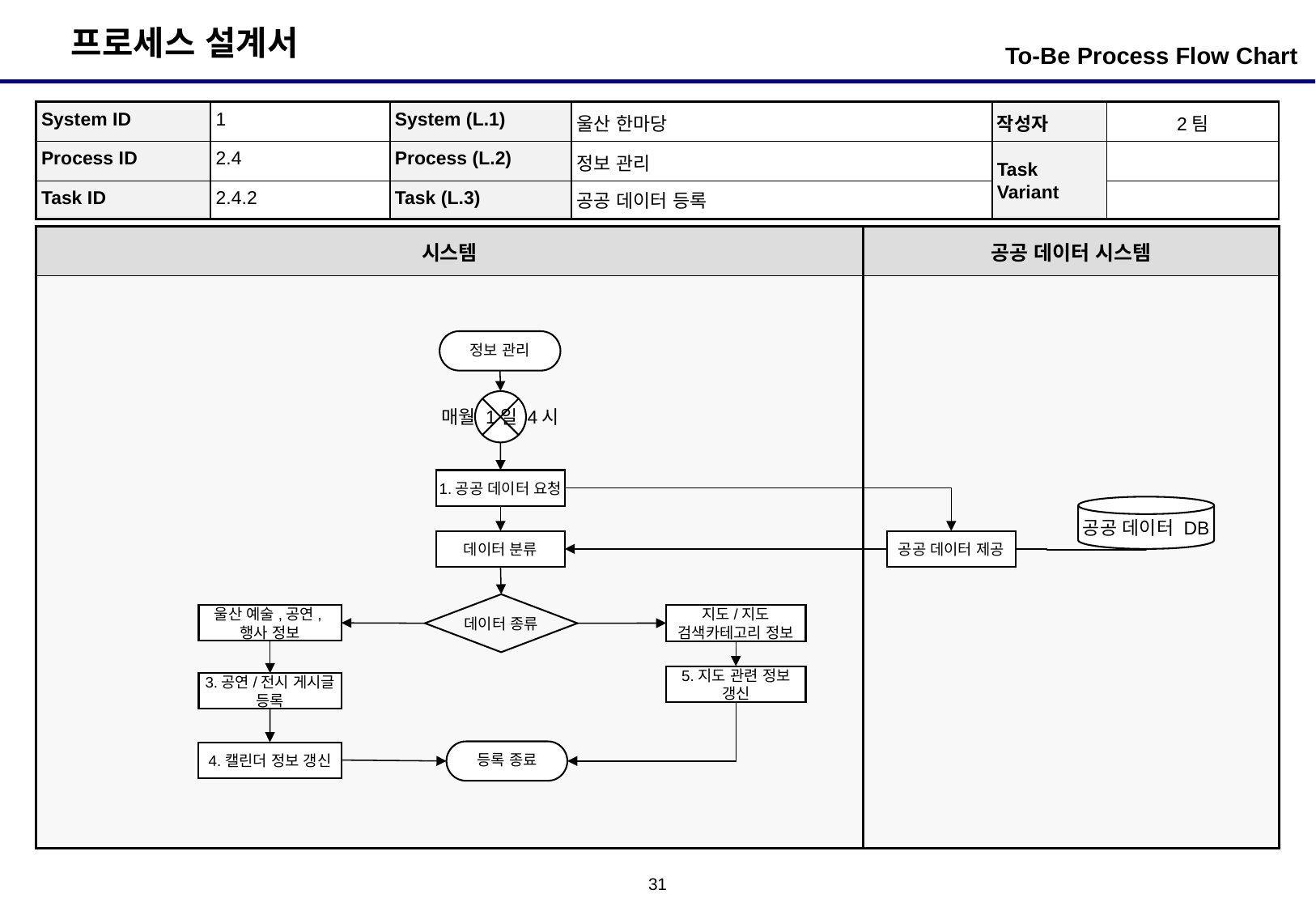

To-Be Process Flow Chart
| System ID | 1 | System (L.1) | 울산 한마당 | 작성자 | 2팀 |
| --- | --- | --- | --- | --- | --- |
| Process ID | 2.4 | Process (L.2) | 정보 관리 | Task Variant |  |
| Task ID | 2.4.2 | Task (L.3) | 공공 데이터 등록 |  |  |
| 시스템 | 공공 데이터 시스템 |
| --- | --- |
|  |  |
정보 관리
매월 1일 4시
1.공공 데이터 요청
공공 데이터 DB
데이터 분류
공공 데이터 제공
데이터 종류
울산 예술,공연,행사 정보
지도/지도 검색카테고리 정보
5.지도 관련 정보 갱신
3.공연/전시 게시글 등록
등록 종료
4.캘린더 정보 갱신